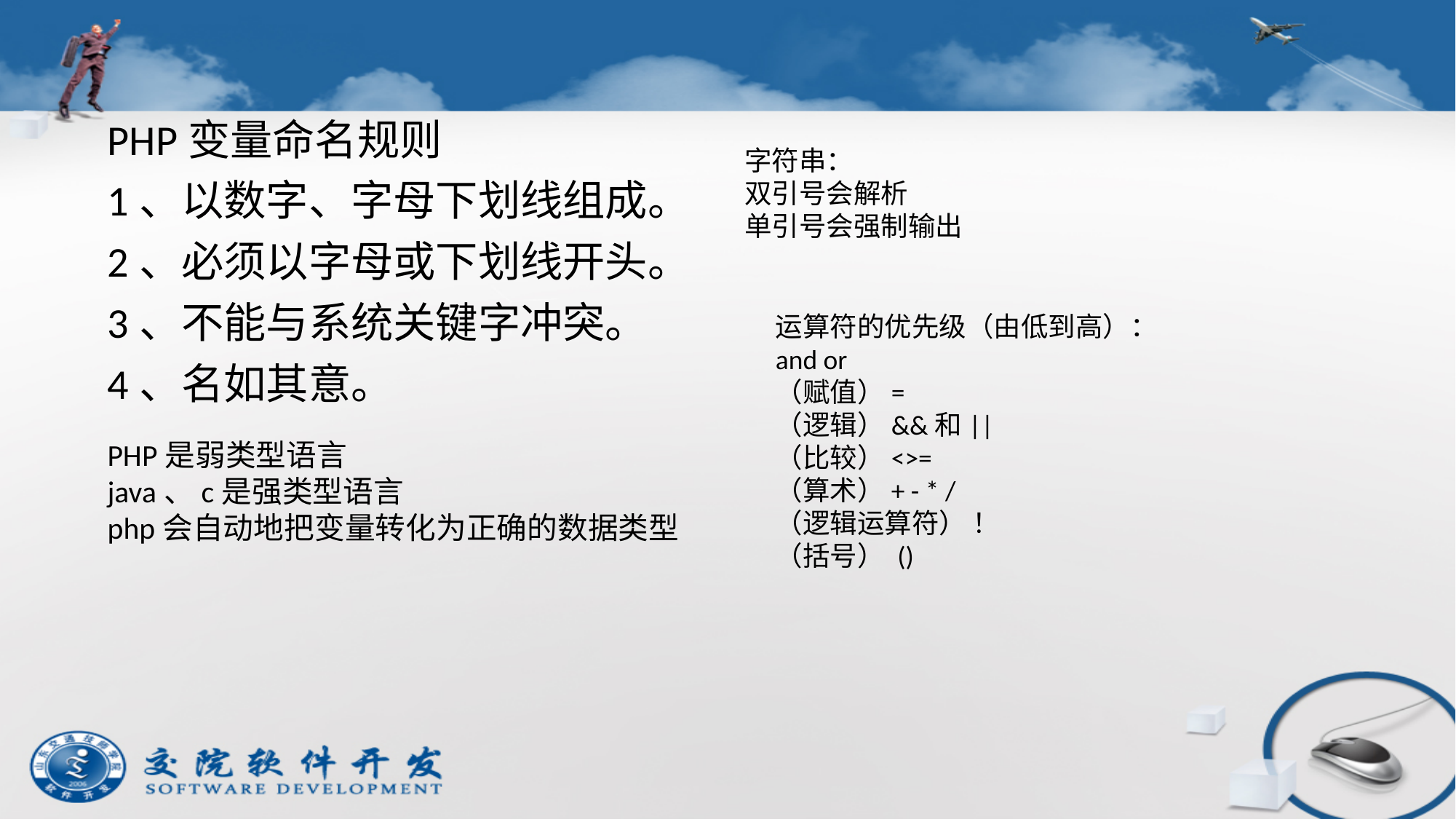

PHP变量命名规则
1、以数字、字母下划线组成。
2、必须以字母或下划线开头。
3、不能与系统关键字冲突。
4、名如其意。

字符串：
双引号会解析
单引号会强制输出

运算符的优先级（由低到高）：
and or
（赋值）=
（逻辑）&&和||
（比较）<>=
（算术）+ - * /
（逻辑运算符） ！
（括号） ()

PHP是弱类型语言
java、c是强类型语言
php会自动地把变量转化为正确的数据类型